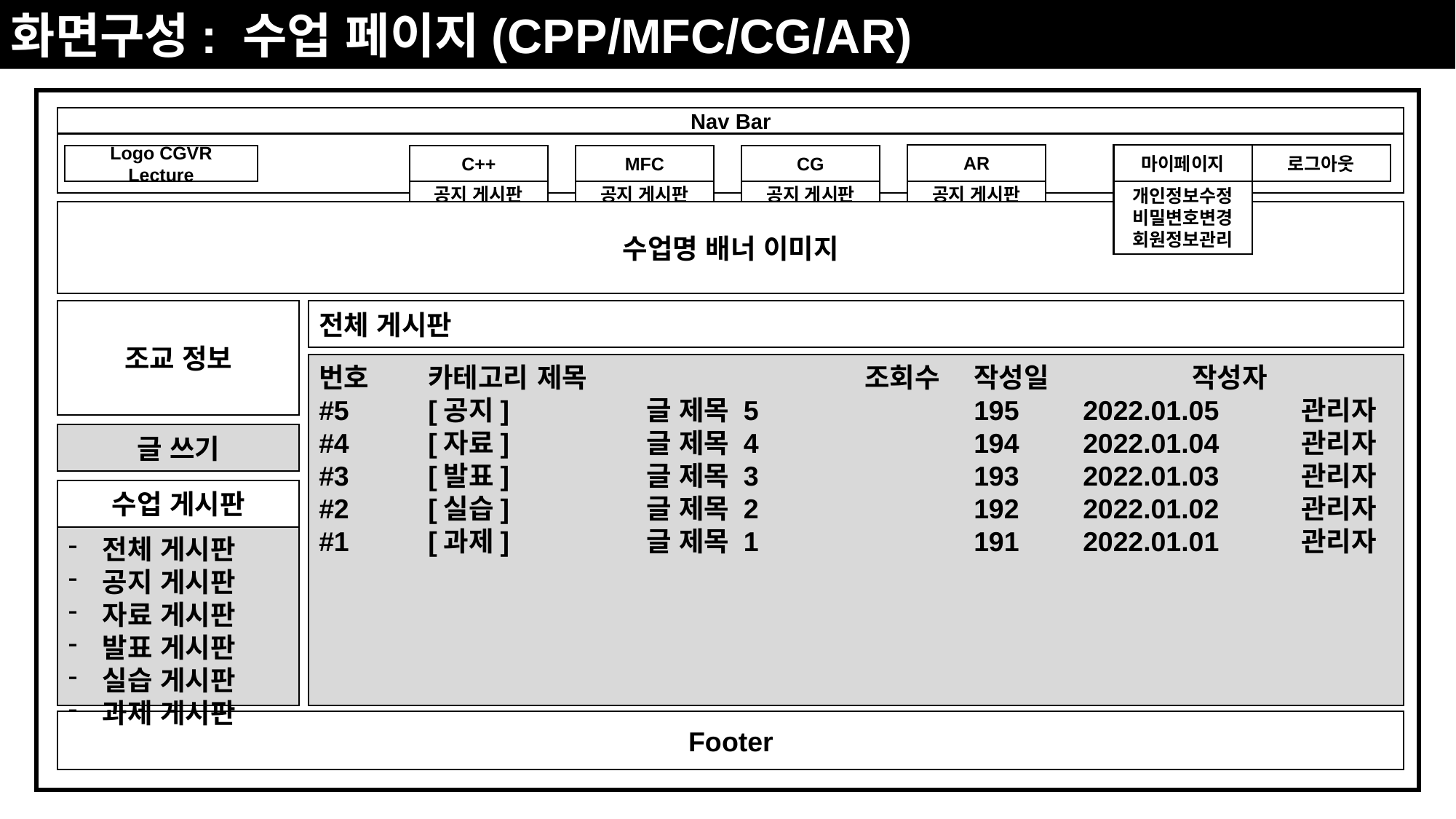

화면구성: 수업 페이지(CPP/MFC/CG/AR)

Nav Bar

마이페이지
로그아웃
AR
Logo CGVR Lecture
C++
MFC
CG
공지 게시판
자료 게시판
발표 게시판
실습 게시판
과제 게시판
공지 게시판
자료 게시판
발표 게시판
실습 게시판
과제 게시판
공지 게시판
자료 게시판
발표 게시판
실습 게시판
과제 게시판
개인정보수정
비밀변호변경
회원정보관리
공지 게시판
자료 게시판
발표 게시판
실습 게시판
과제 게시판
수업명 배너 이미지
조교 정보
전체 게시판
번호	카테고리	제목			조회수	작성일		작성자
#5	[공지]		글 제목 5		195	2022.01.05	관리자
#4	[자료]		글 제목 4		194	2022.01.04	관리자
#3	[발표]		글 제목 3		193	2022.01.03	관리자
#2	[실습]		글 제목 2		192	2022.01.02	관리자
#1	[과제]		글 제목 1		191	2022.01.01	관리자
글 쓰기
수업 게시판
전체 게시판
공지 게시판
자료 게시판
발표 게시판
실습 게시판
과제 게시판
Footer